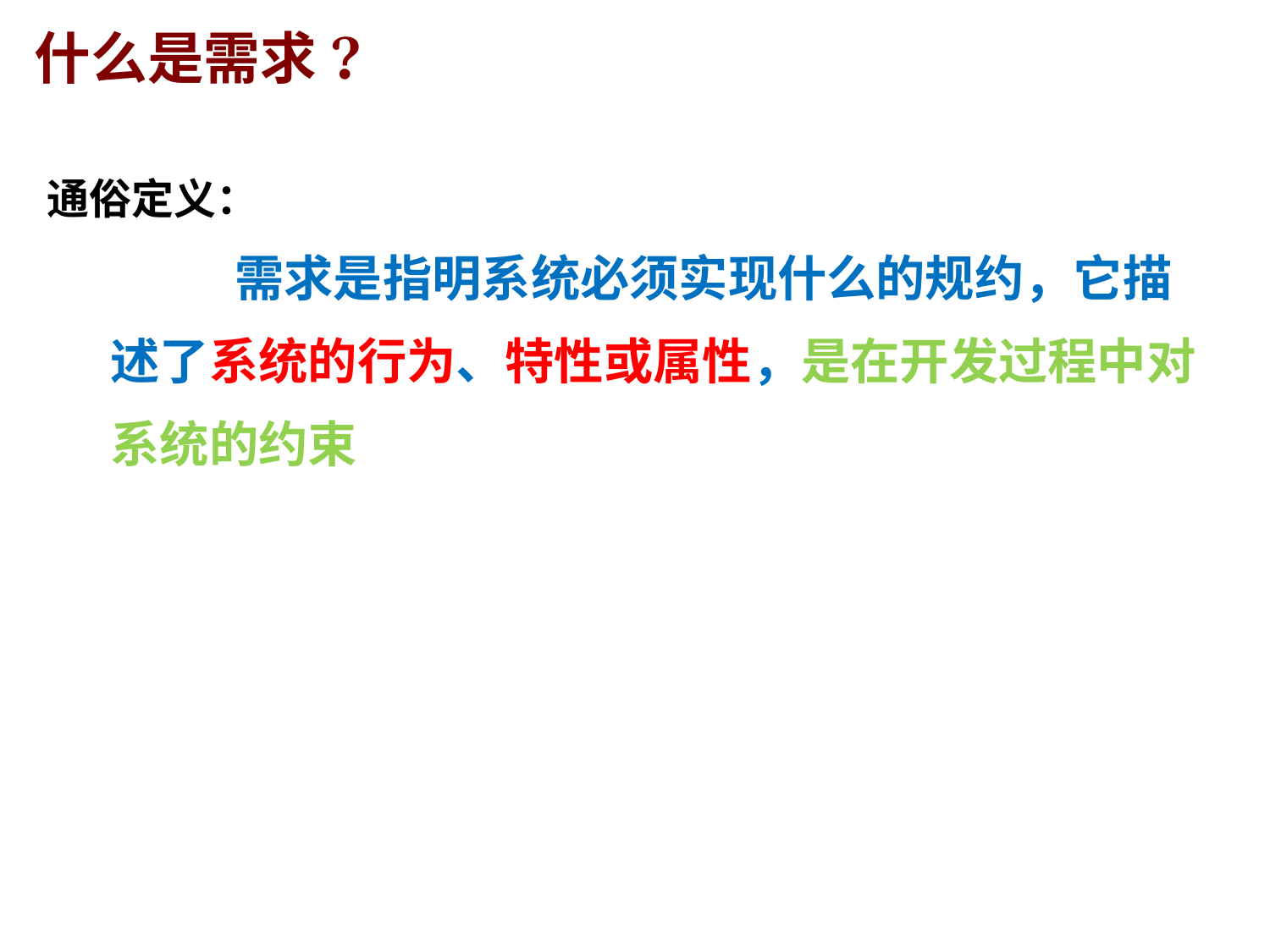

什么是需求?
通俗定义：
          需求是指明系统必须实现什么的规约，它描述了系统的行为、特性或属性，是在开发过程中对系统的约束